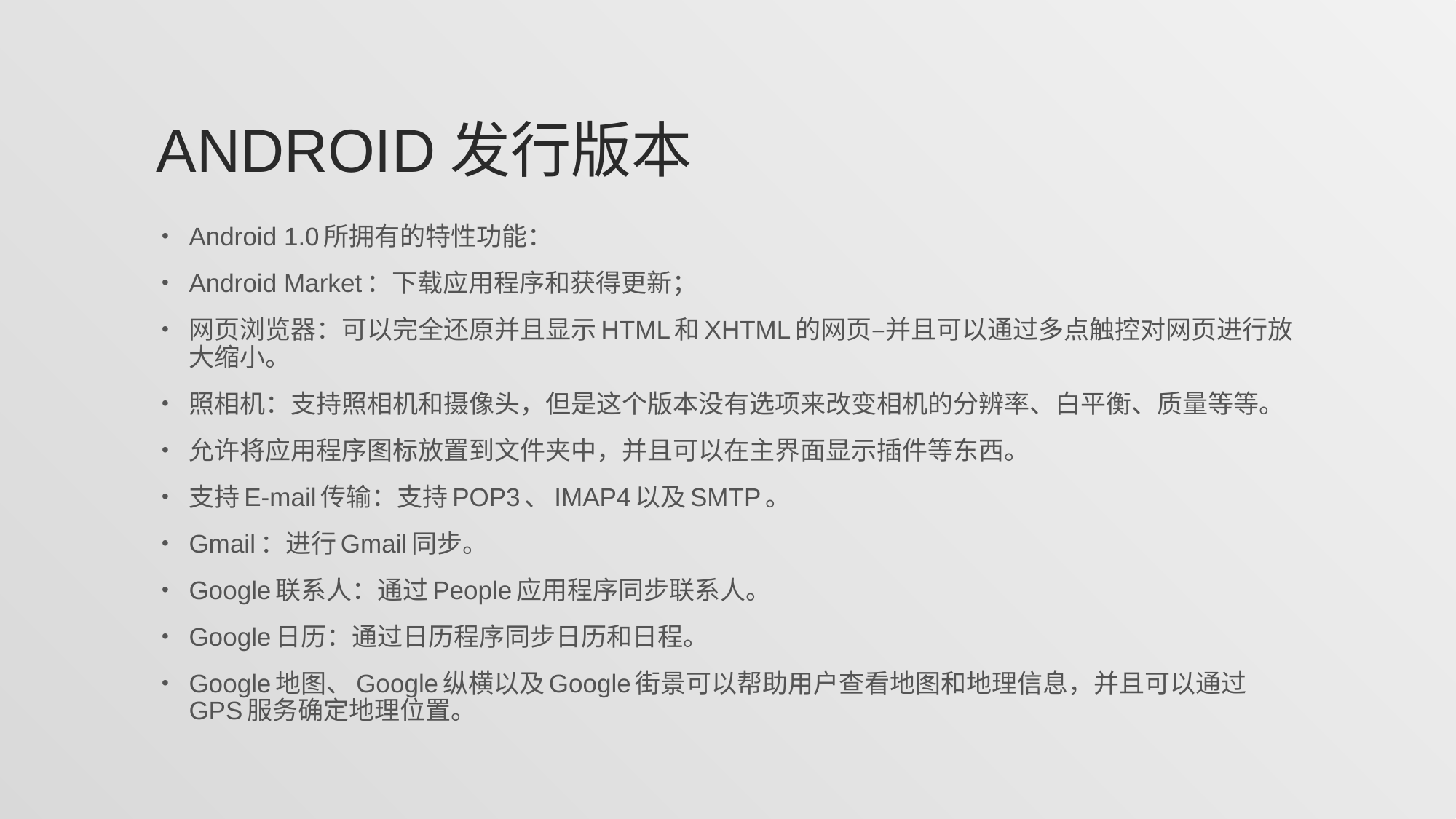

# Android发行版本
Android 1.0所拥有的特性功能：
Android Market：下载应用程序和获得更新；
网页浏览器：可以完全还原并且显示HTML和XHTML的网页–并且可以通过多点触控对网页进行放大缩小。
照相机：支持照相机和摄像头，但是这个版本没有选项来改变相机的分辨率、白平衡、质量等等。
允许将应用程序图标放置到文件夹中，并且可以在主界面显示插件等东西。
支持E-mail传输：支持POP3、IMAP4以及SMTP。
Gmail：进行Gmail同步。
Google联系人：通过People应用程序同步联系人。
Google日历：通过日历程序同步日历和日程。
Google地图、Google纵横以及Google街景可以帮助用户查看地图和地理信息，并且可以通过GPS服务确定地理位置。